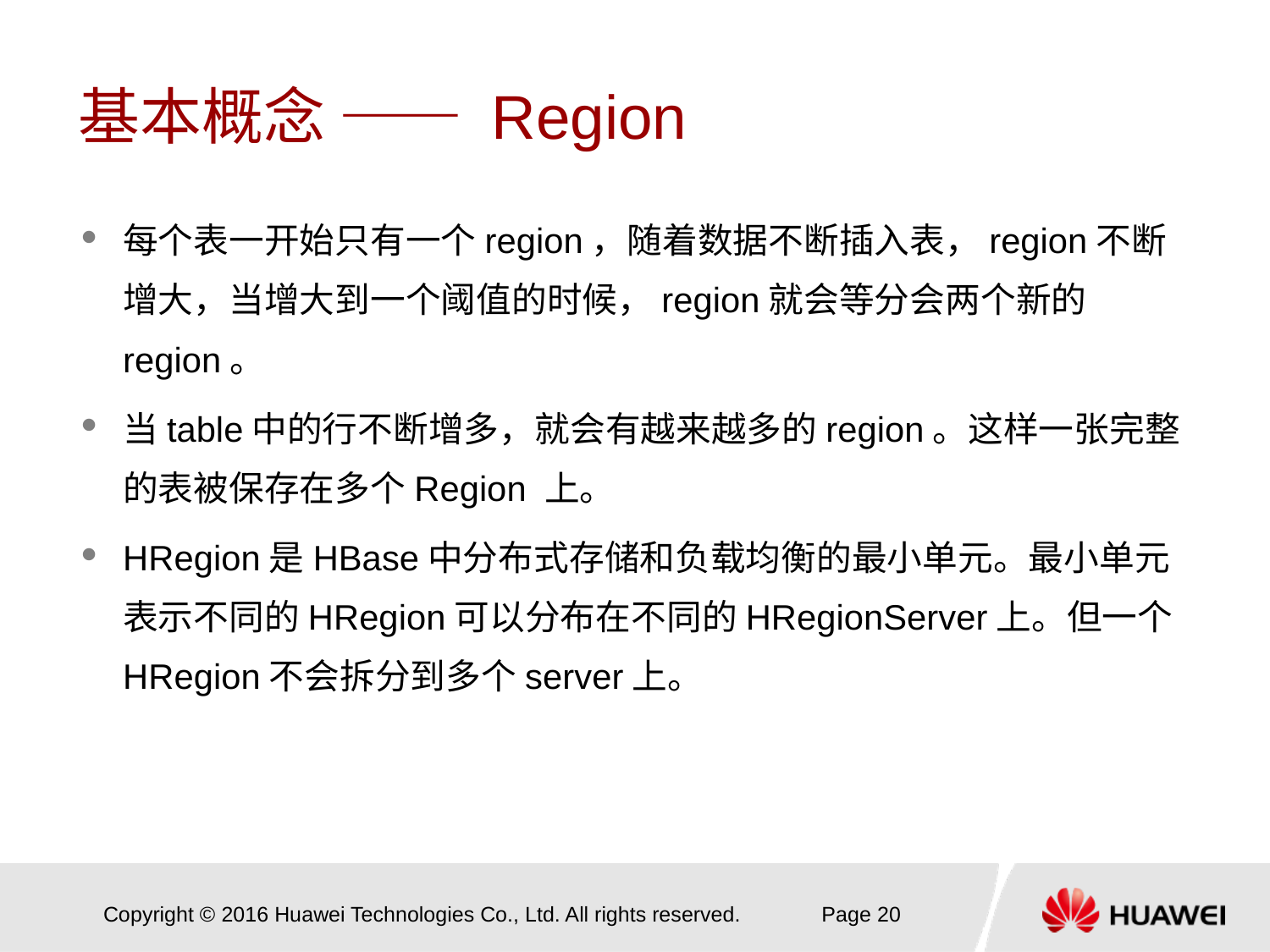

# 基本概念 —— Region
每个表一开始只有一个region，随着数据不断插入表，region不断增大，当增大到一个阈值的时候，region就会等分会两个新的region。
当table中的行不断增多，就会有越来越多的region。这样一张完整的表被保存在多个Region 上。
HRegion是HBase中分布式存储和负载均衡的最小单元。最小单元表示不同的HRegion可以分布在不同的HRegionServer上。但一个HRegion不会拆分到多个server上。